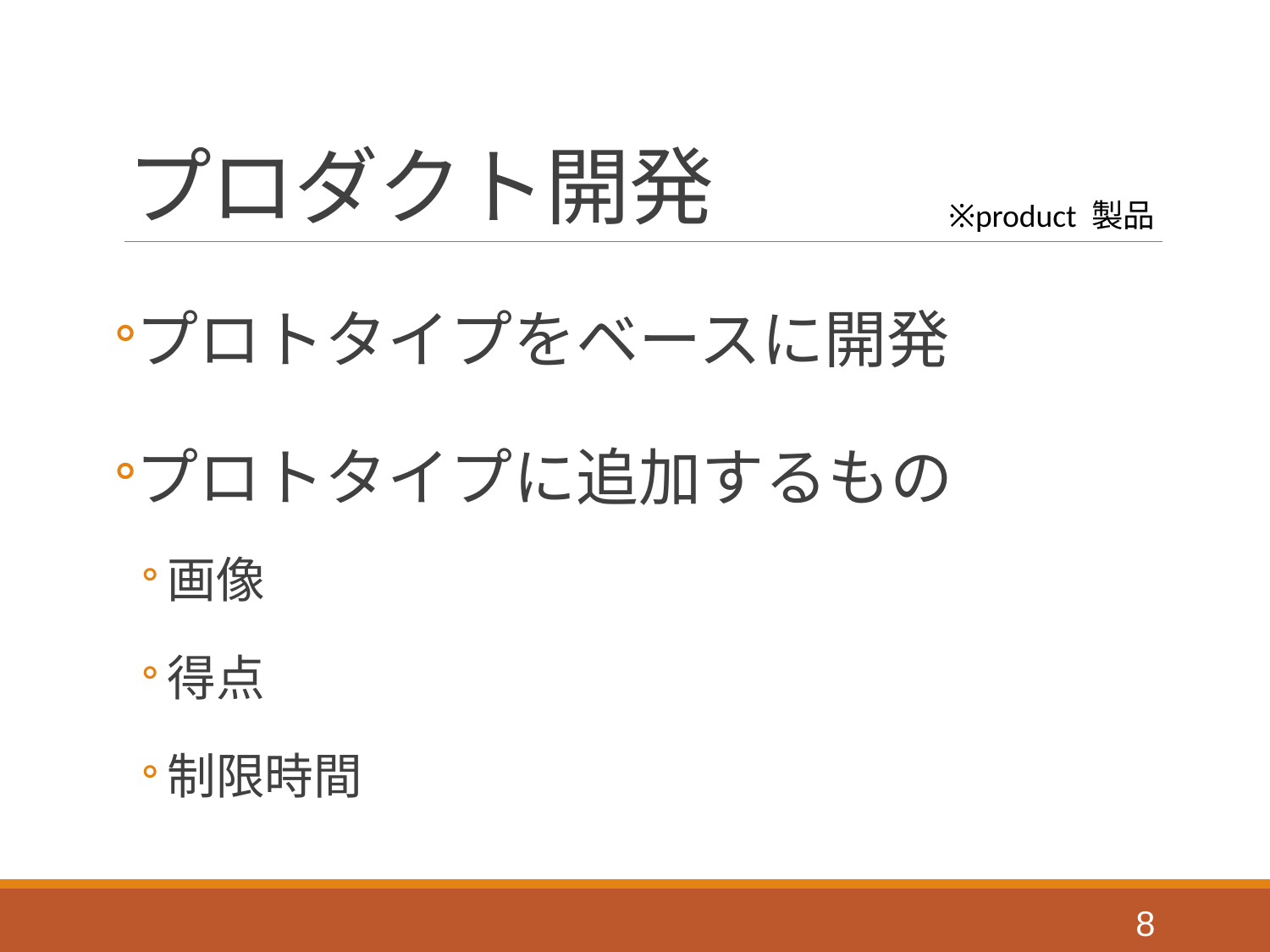

# プロダクト開発
※product 製品
プロトタイプをベースに開発
プロトタイプに追加するもの
画像
得点
制限時間

8